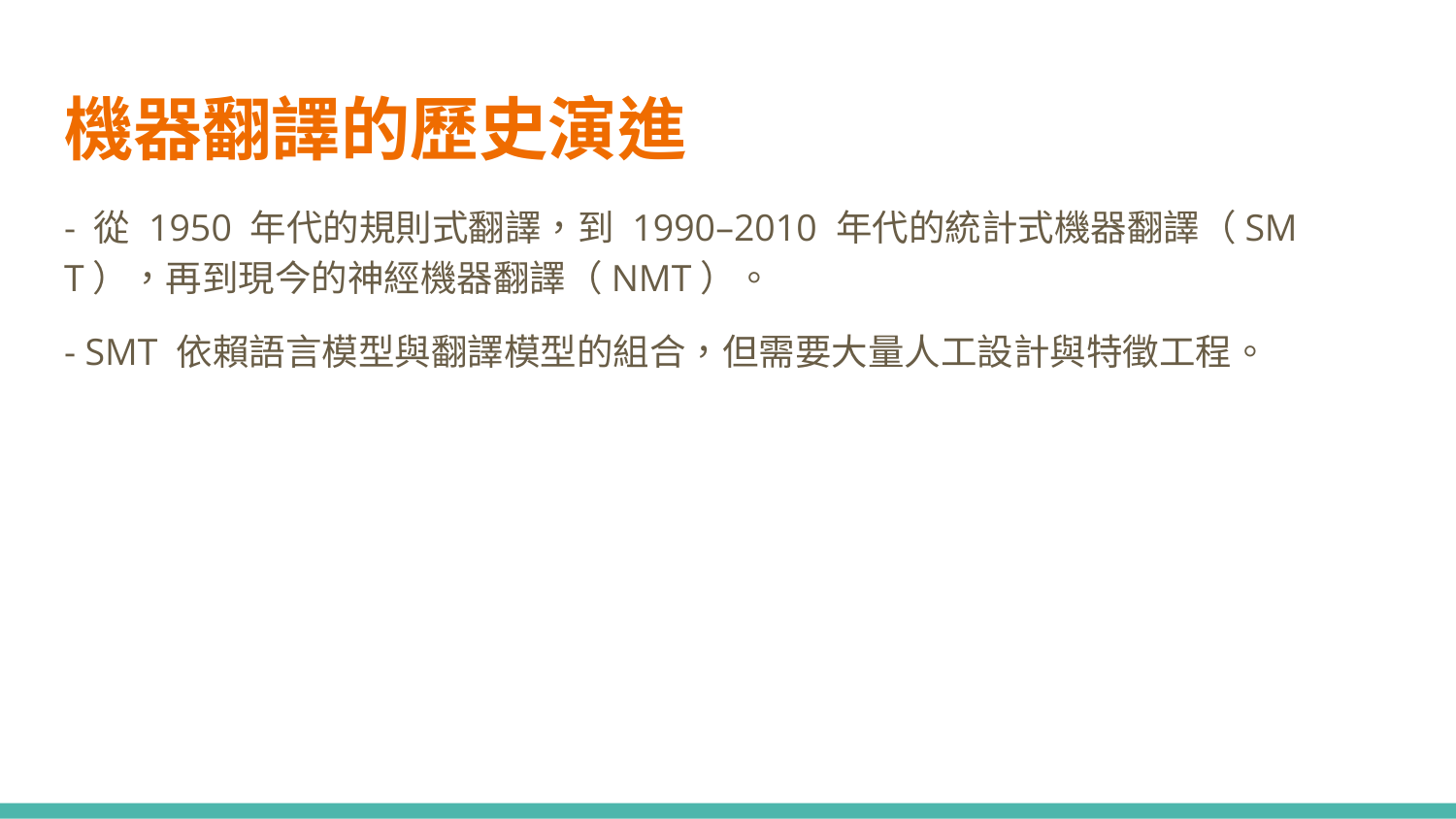

# 機器翻譯的歷史演進
- 從 1950 年代的規則式翻譯，到 1990–2010 年代的統計式機器翻譯（SMT），再到現今的神經機器翻譯（NMT）。
- SMT 依賴語言模型與翻譯模型的組合，但需要大量人工設計與特徵工程。